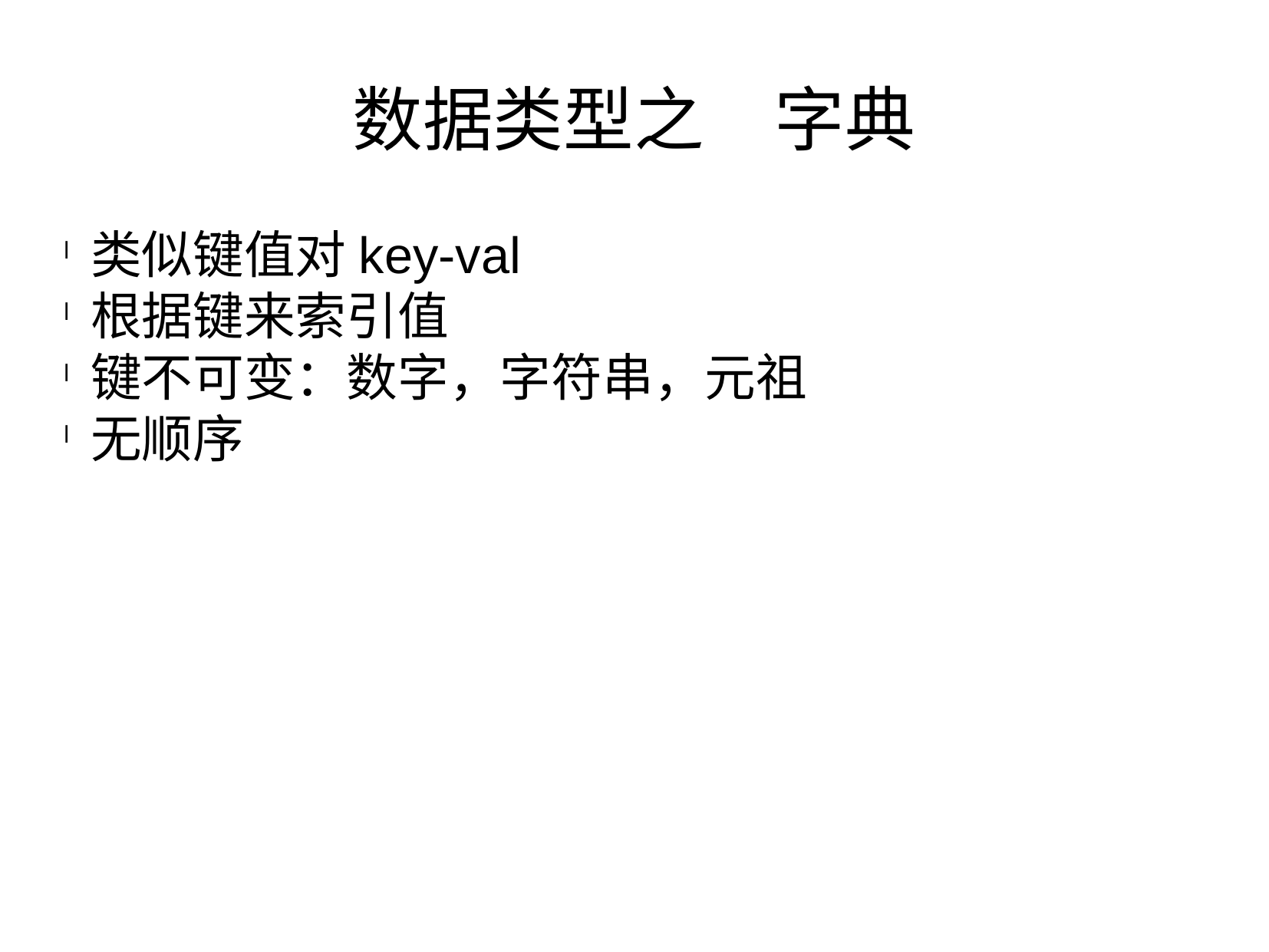

数据类型之　字典
类似键值对key-val
根据键来索引值
键不可变：数字，字符串，元祖
无顺序